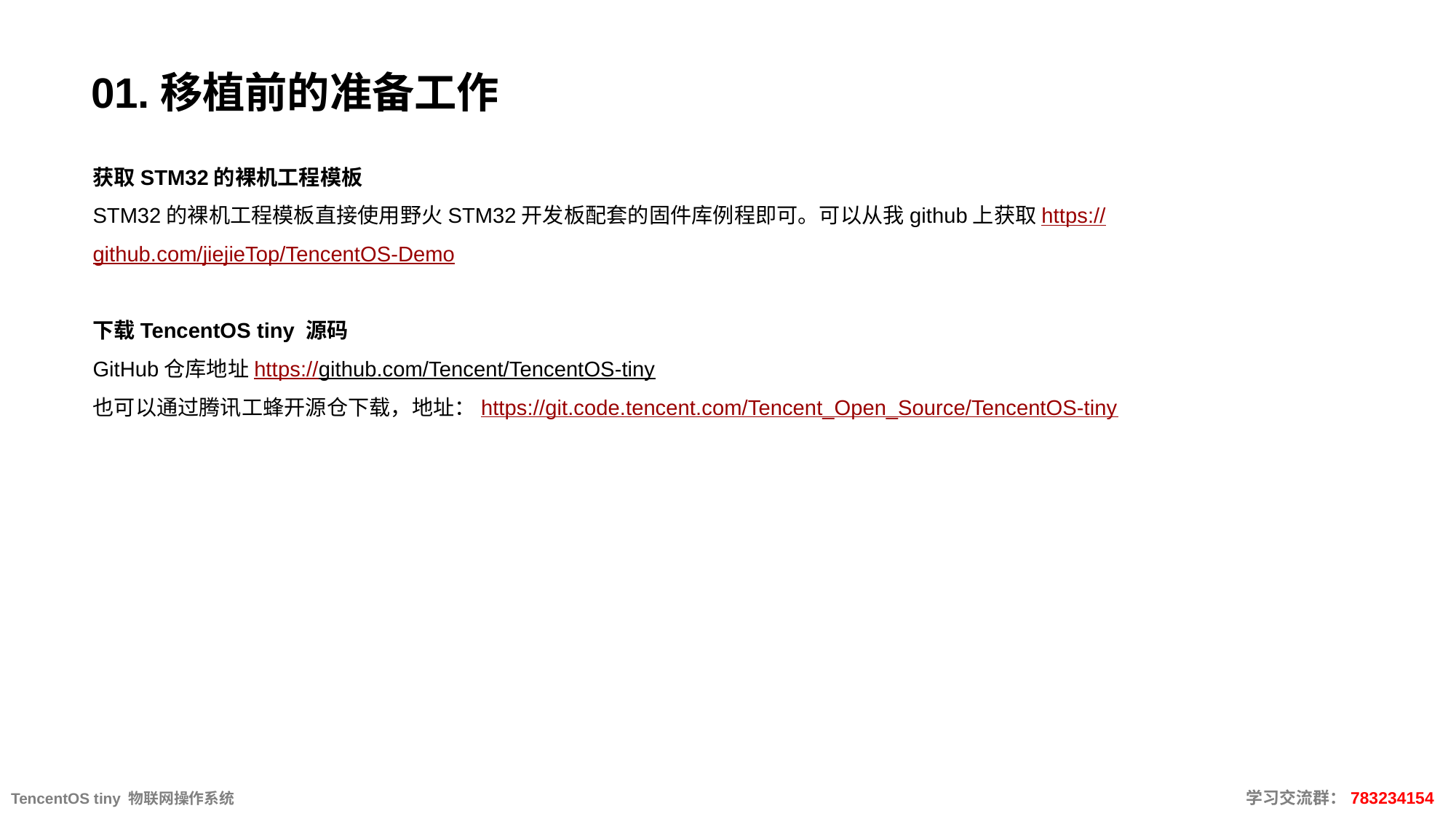

# 01.移植前的准备工作
获取STM32的裸机工程模板
STM32的裸机工程模板直接使用野火STM32开发板配套的固件库例程即可。可以从我github上获取https://github.com/jiejieTop/TencentOS-Demo

下载TencentOS tiny 源码
GitHub仓库地址https://github.com/Tencent/TencentOS-tiny
也可以通过腾讯工蜂开源仓下载，地址：https://git.code.tencent.com/Tencent_Open_Source/TencentOS-tiny

TencentOS tiny 物联网操作系统									          学习交流群：783234154